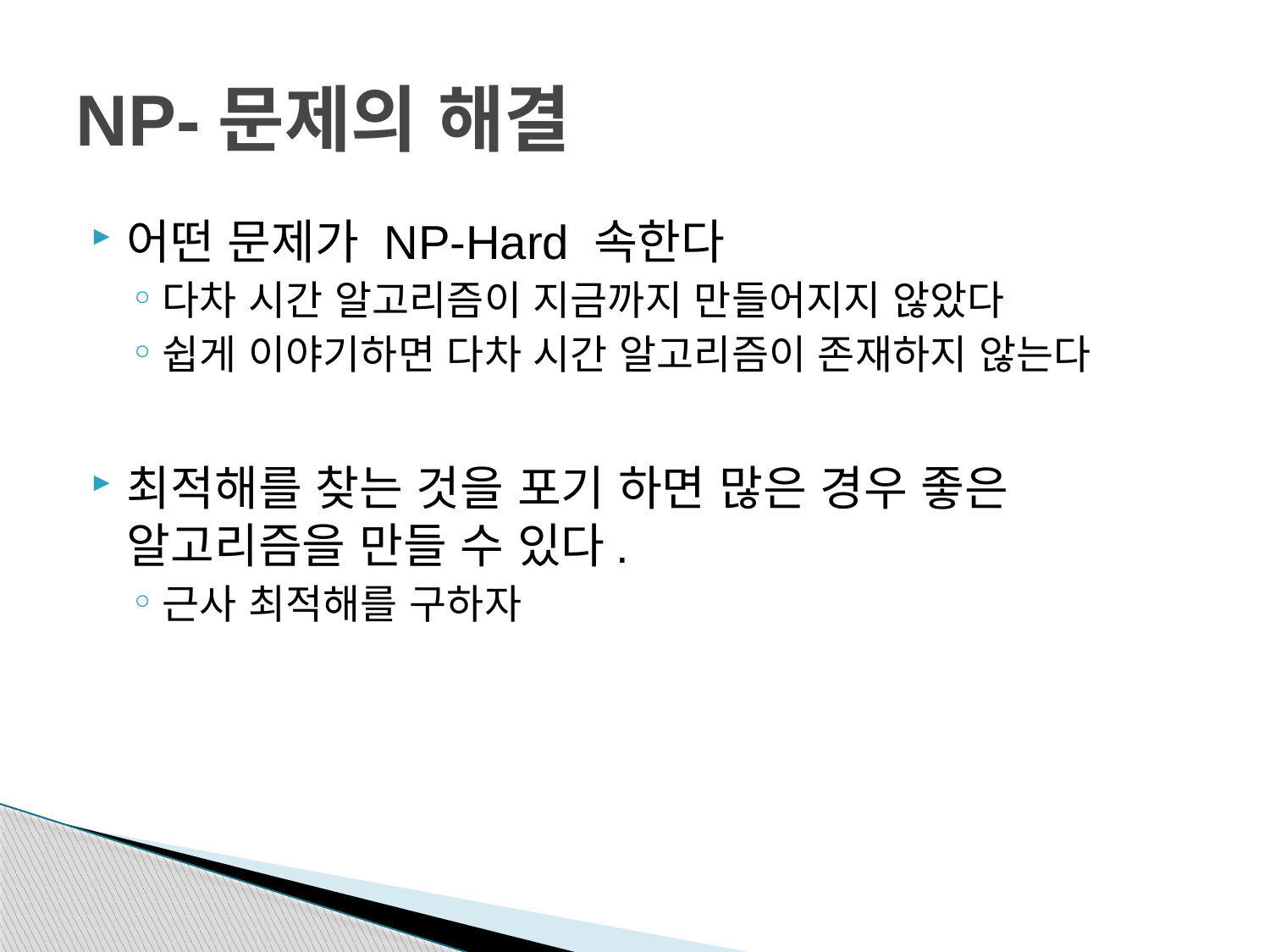

# NP-문제의 해결
어떤 문제가 NP-Hard 속한다
다차 시간 알고리즘이 지금까지 만들어지지 않았다
쉽게 이야기하면 다차 시간 알고리즘이 존재하지 않는다

최적해를 찾는 것을 포기 하면 많은 경우 좋은 알고리즘을 만들 수 있다.
근사 최적해를 구하자